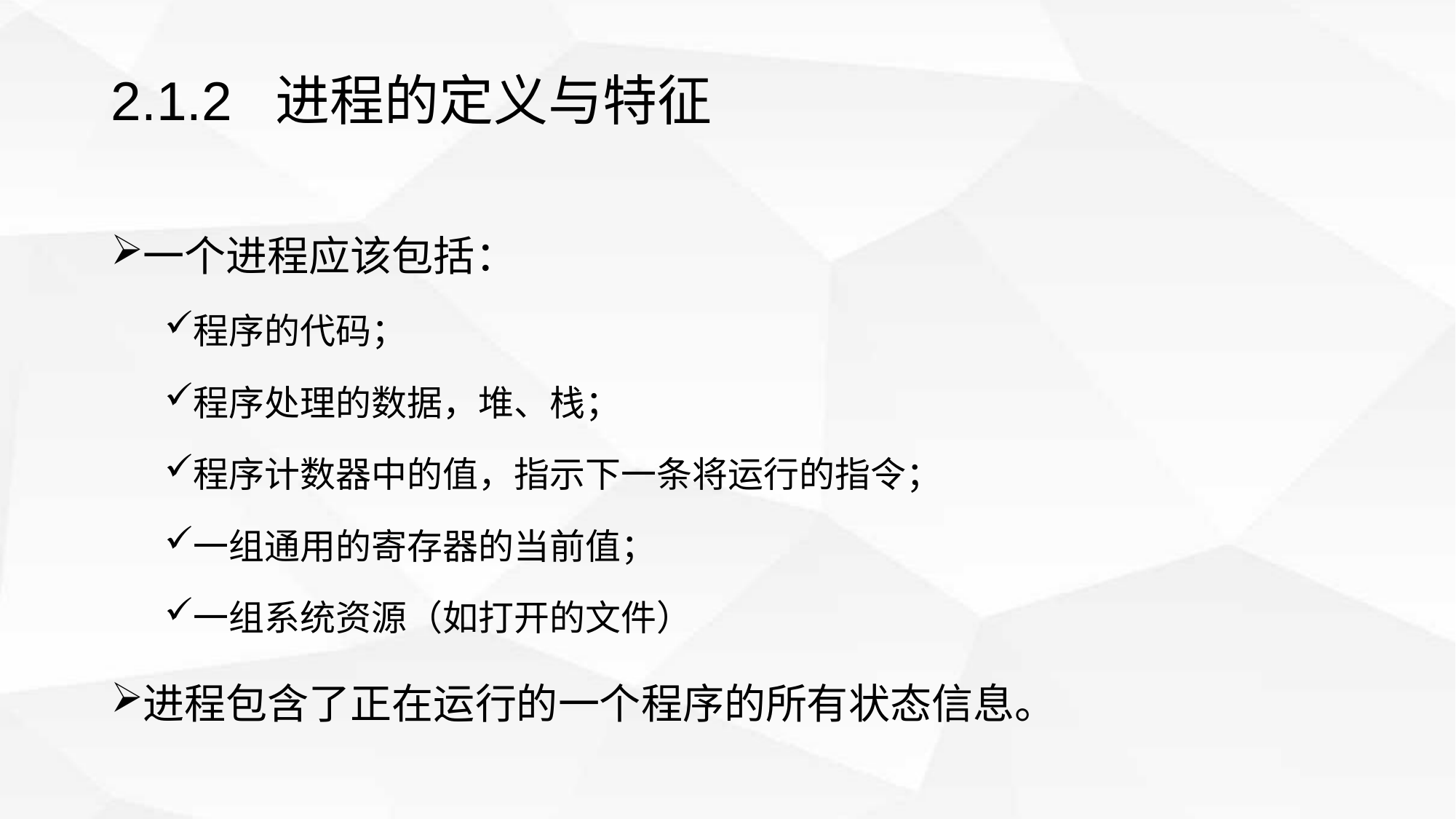

# 2.1.2  进程的定义与特征
一个进程应该包括：
程序的代码；
程序处理的数据，堆、栈；
程序计数器中的值，指示下一条将运行的指令；
一组通用的寄存器的当前值；
一组系统资源（如打开的文件）
进程包含了正在运行的一个程序的所有状态信息。